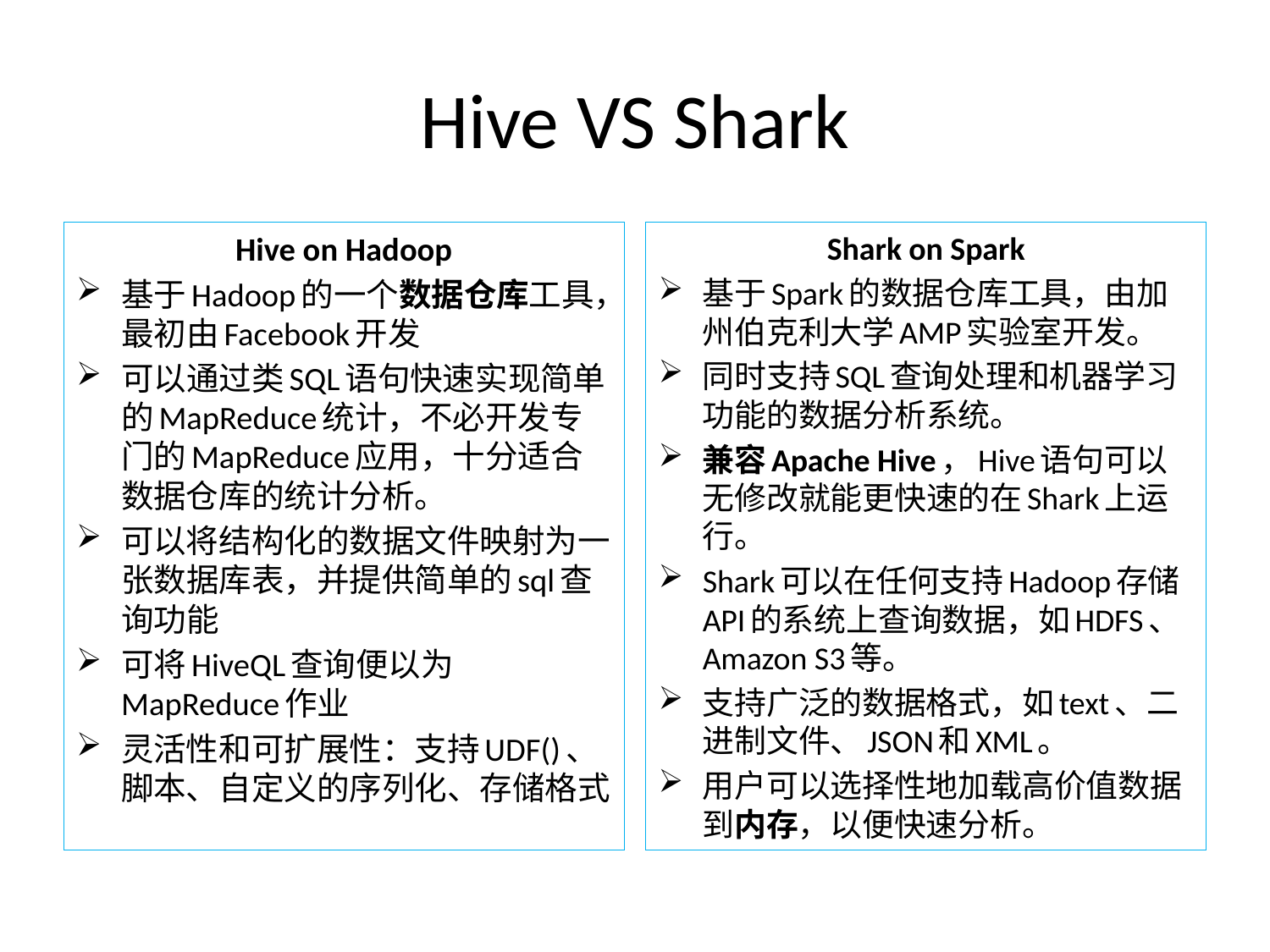

# Hive VS Shark
Hive on Hadoop
基于Hadoop的一个数据仓库工具，最初由Facebook开发
可以通过类SQL语句快速实现简单的MapReduce统计，不必开发专门的MapReduce应用，十分适合数据仓库的统计分析。
可以将结构化的数据文件映射为一张数据库表，并提供简单的sql查询功能
可将HiveQL查询便以为MapReduce作业
灵活性和可扩展性：支持UDF()、 脚本、自定义的序列化、存储格式
Shark on Spark
基于Spark的数据仓库工具，由加州伯克利大学AMP实验室开发。
同时支持SQL查询处理和机器学习功能的数据分析系统。
兼容Apache Hive，Hive语句可以无修改就能更快速的在Shark上运行。
Shark可以在任何支持Hadoop存储API的系统上查询数据，如HDFS、Amazon S3等。
支持广泛的数据格式，如text、二进制文件、JSON和XML。
用户可以选择性地加载高价值数据到内存，以便快速分析。